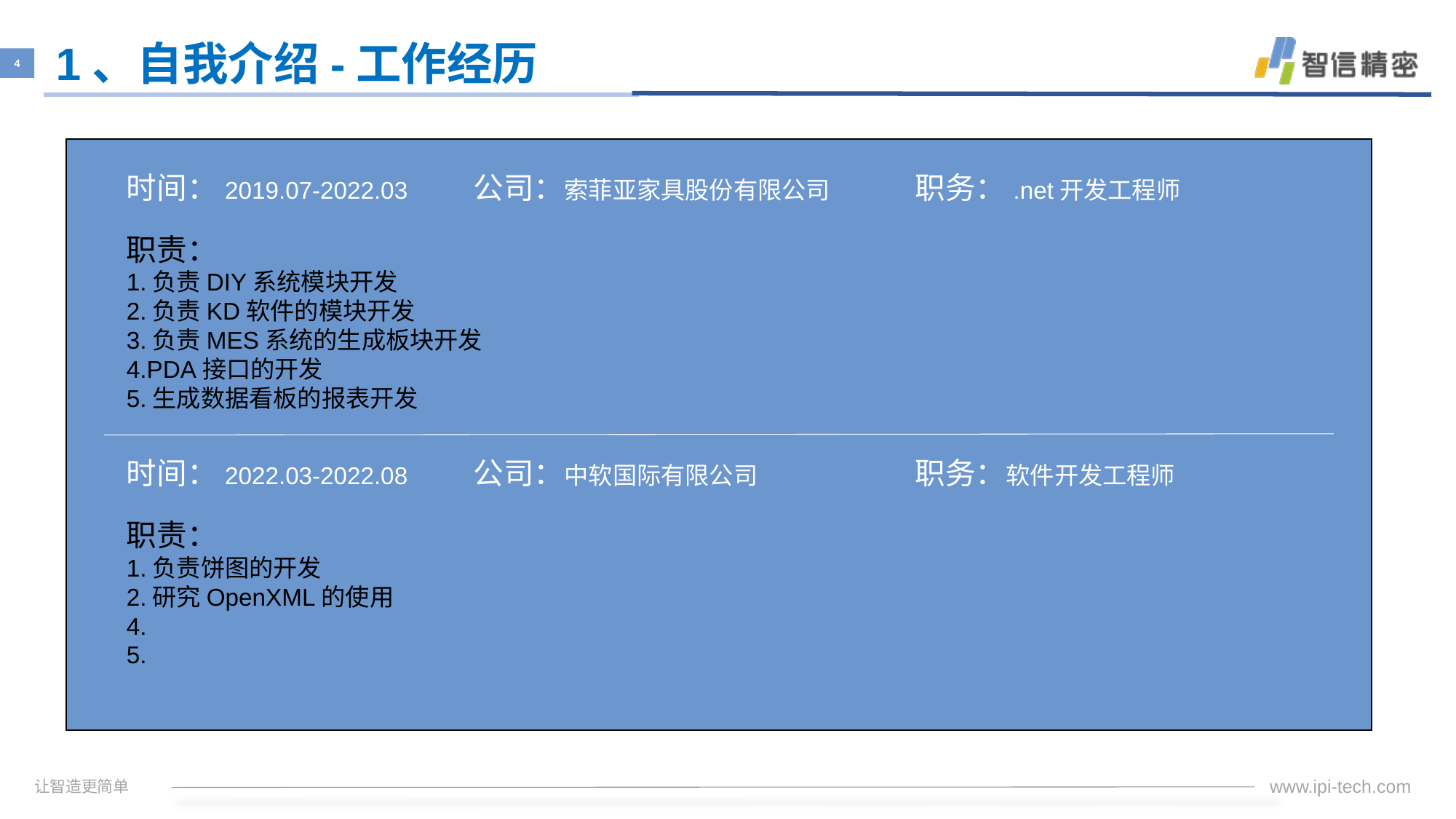

1、自我介绍-工作经历

公司：索菲亚家具股份有限公司
职务：.net开发工程师
时间：2019.07-2022.03
职责：
1.负责DIY系统模块开发
2.负责KD软件的模块开发
3.负责MES系统的生成板块开发
4.PDA接口的开发
5.生成数据看板的报表开发
公司：中软国际有限公司
职务：软件开发工程师
时间：2022.03-2022.08
职责：
1.负责饼图的开发
2.研究OpenXML的使用
4.
5.